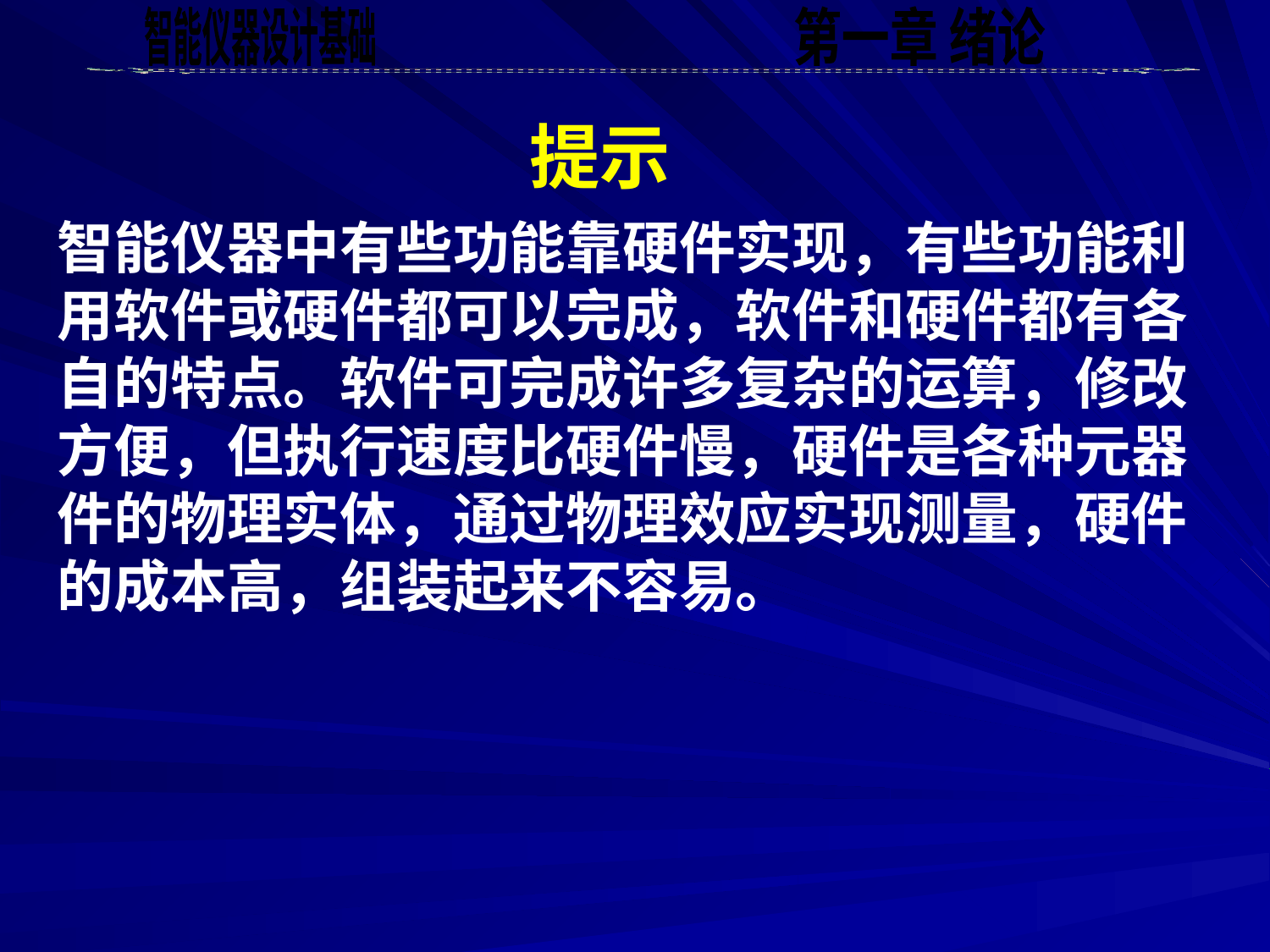

提示
智能仪器中有些功能靠硬件实现，有些功能利用软件或硬件都可以完成，软件和硬件都有各自的特点。软件可完成许多复杂的运算，修改方便，但执行速度比硬件慢，硬件是各种元器件的物理实体，通过物理效应实现测量，硬件的成本高，组装起来不容易。